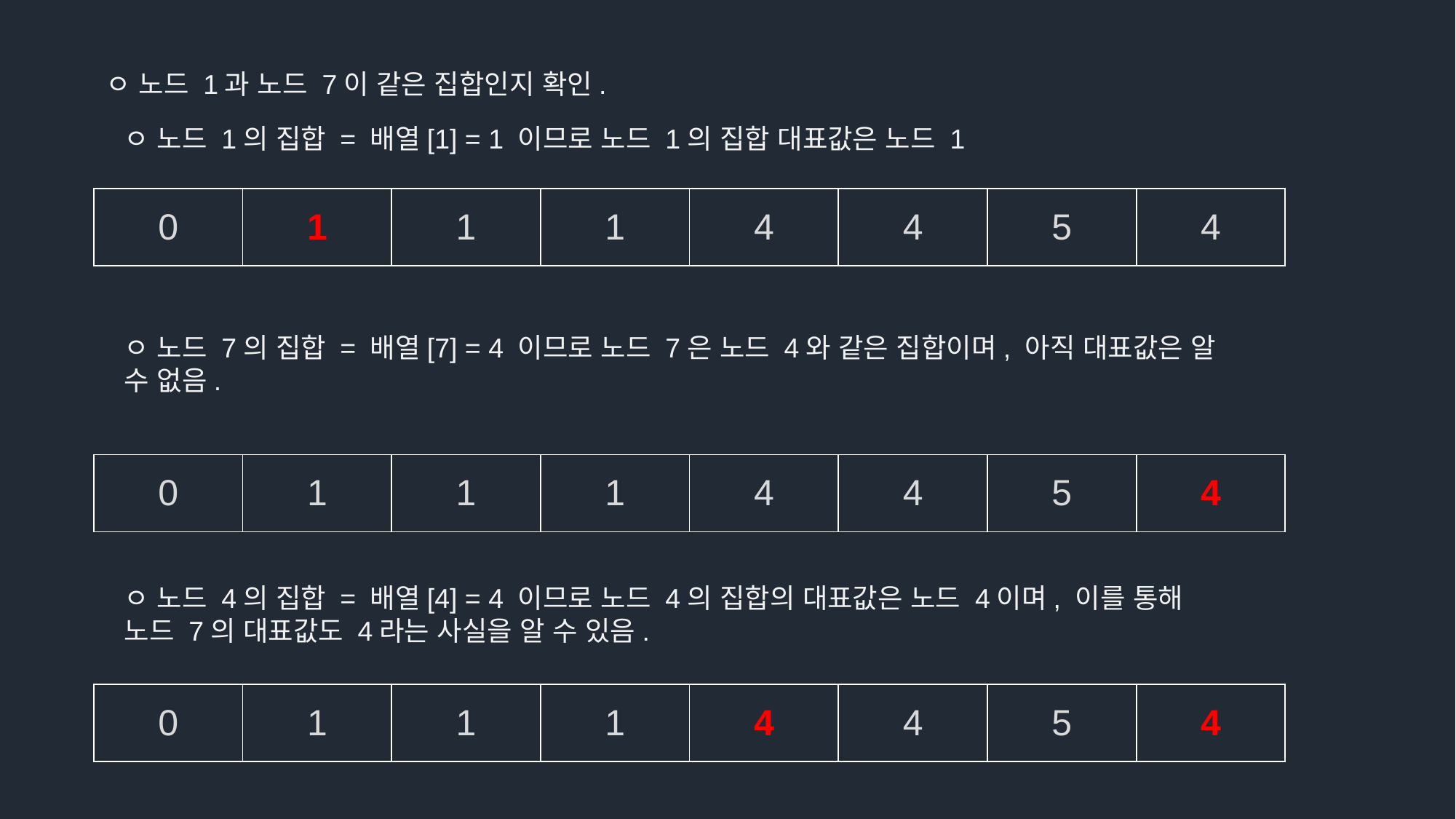

ㅇ 노드 1과 노드 7이 같은 집합인지 확인.
ㅇ 노드 1의 집합 = 배열[1] = 1 이므로 노드 1의 집합 대표값은 노드 1
| 0 | 1 | 1 | 1 | 4 | 4 | 5 | 4 |
| --- | --- | --- | --- | --- | --- | --- | --- |
ㅇ 노드 7의 집합 = 배열[7] = 4 이므로 노드 7은 노드 4와 같은 집합이며, 아직 대표값은 알 수 없음.
| 0 | 1 | 1 | 1 | 4 | 4 | 5 | 4 |
| --- | --- | --- | --- | --- | --- | --- | --- |
ㅇ 노드 4의 집합 = 배열[4] = 4 이므로 노드 4의 집합의 대표값은 노드 4이며, 이를 통해 노드 7의 대표값도 4라는 사실을 알 수 있음.
| 0 | 1 | 1 | 1 | 4 | 4 | 5 | 4 |
| --- | --- | --- | --- | --- | --- | --- | --- |